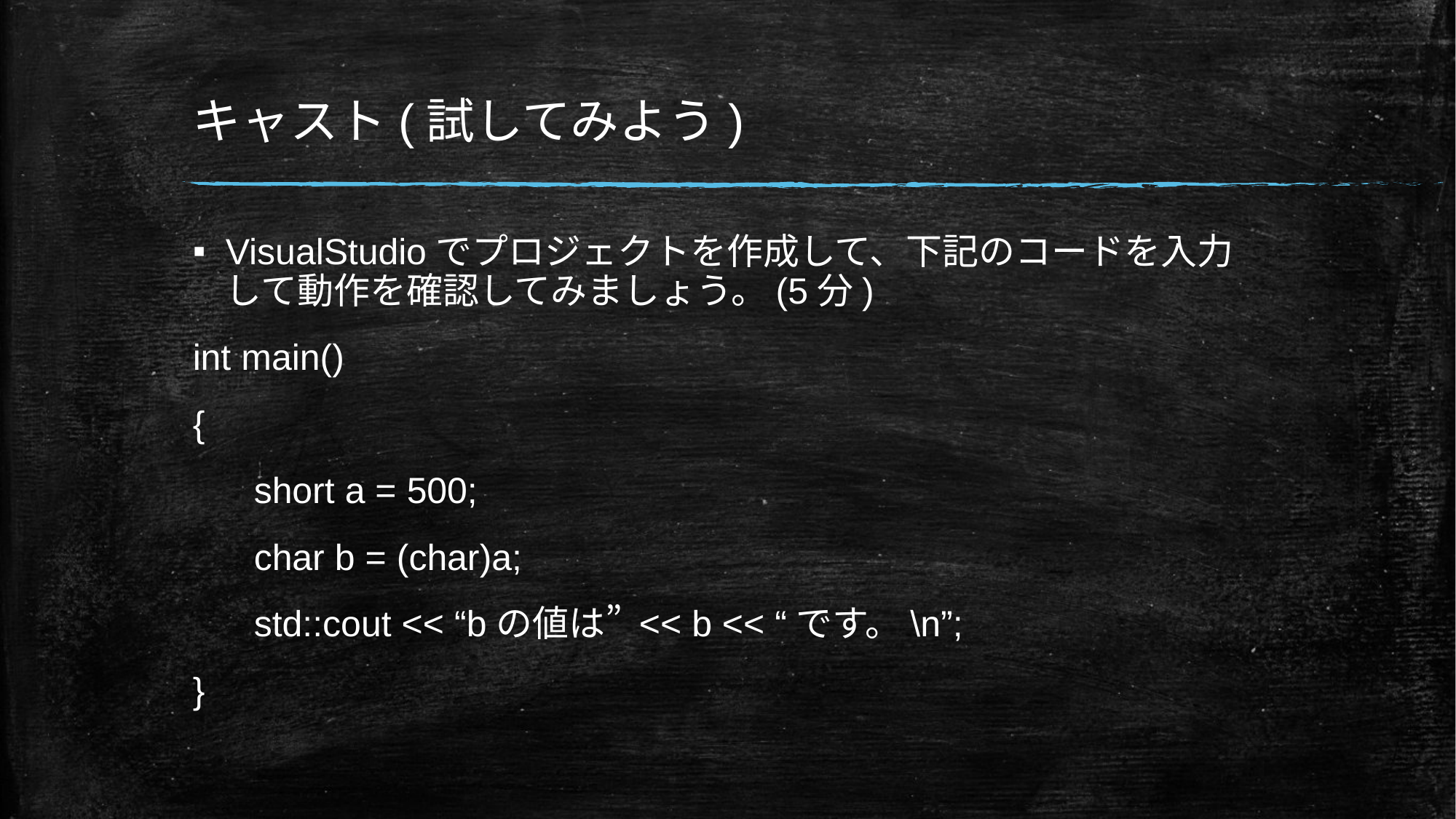

# キャスト(試してみよう)
VisualStudioでプロジェクトを作成して、下記のコードを入力して動作を確認してみましょう。(5分)
int main()
{
      short a = 500;
      char b = (char)a;
      std::cout << “bの値は” << b << “です。\n”;
}